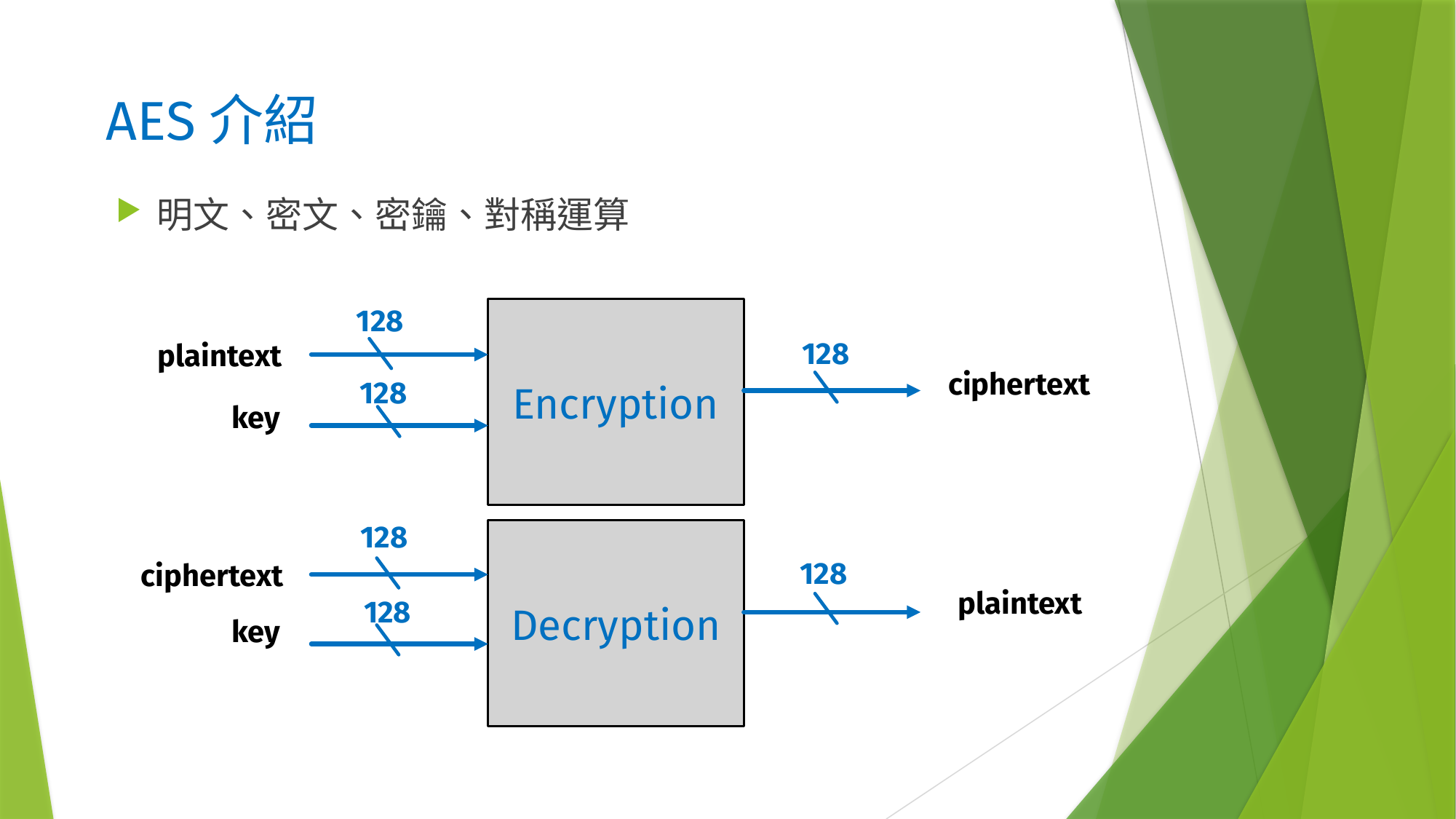

# AES介紹
明文、密文、密鑰、對稱運算
128
Encryption
128
plaintext
ciphertext
128
key
128
Decryption
128
ciphertext
plaintext
128
key